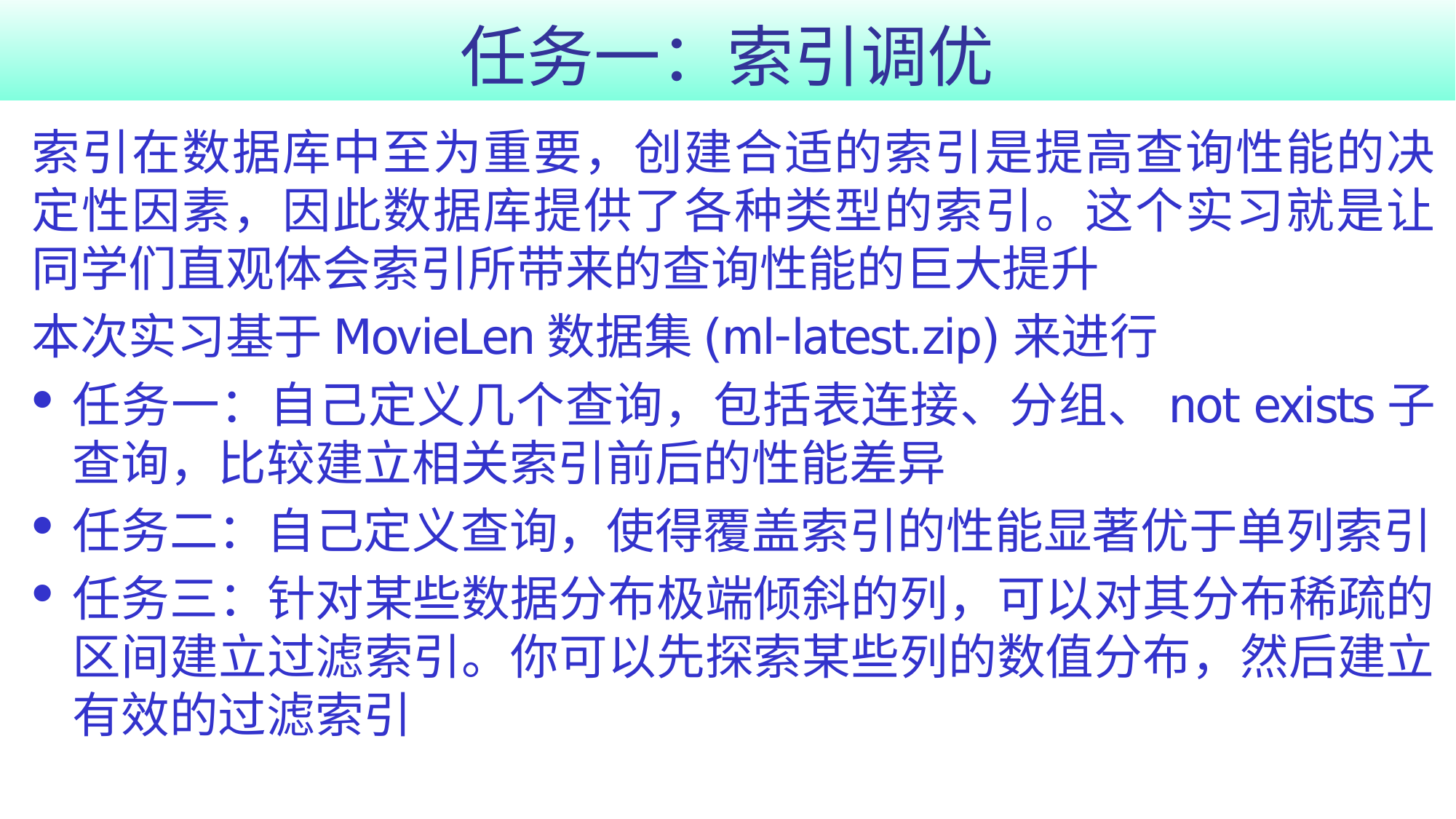

# 任务一：索引调优
索引在数据库中至为重要，创建合适的索引是提高查询性能的决定性因素，因此数据库提供了各种类型的索引。这个实习就是让同学们直观体会索引所带来的查询性能的巨大提升
本次实习基于MovieLen数据集(ml-latest.zip)来进行
任务一：自己定义几个查询，包括表连接、分组、not exists子查询，比较建立相关索引前后的性能差异
任务二：自己定义查询，使得覆盖索引的性能显著优于单列索引
任务三：针对某些数据分布极端倾斜的列，可以对其分布稀疏的区间建立过滤索引。你可以先探索某些列的数值分布，然后建立有效的过滤索引